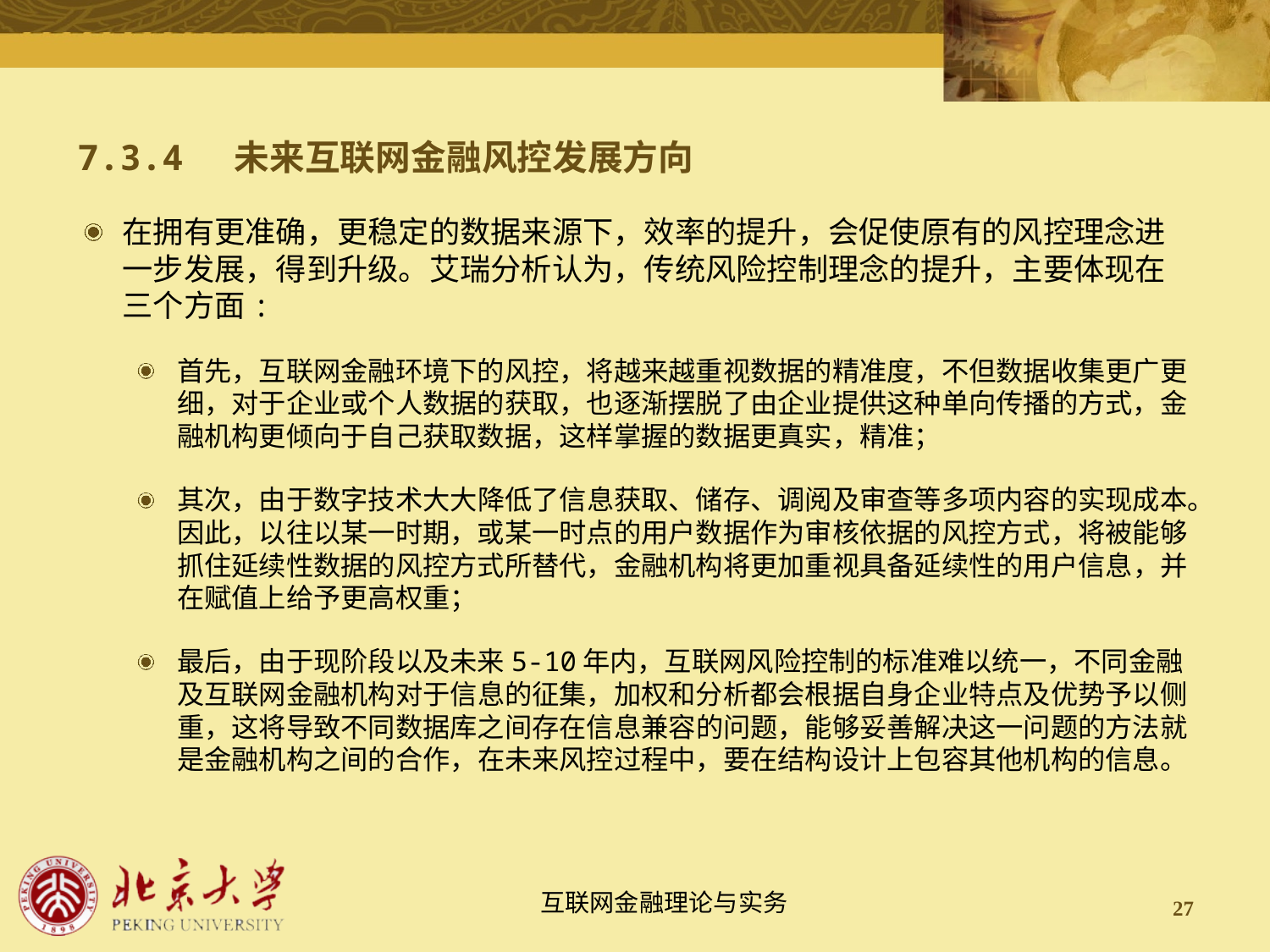

# 7.3.4  未来互联网金融风控发展方向
在拥有更准确，更稳定的数据来源下，效率的提升，会促使原有的风控理念进一步发展，得到升级。艾瑞分析认为，传统风险控制理念的提升，主要体现在三个方面:
首先，互联网金融环境下的风控，将越来越重视数据的精准度，不但数据收集更广更细，对于企业或个人数据的获取，也逐渐摆脱了由企业提供这种单向传播的方式，金融机构更倾向于自己获取数据，这样掌握的数据更真实，精准；
其次，由于数字技术大大降低了信息获取、储存、调阅及审查等多项内容的实现成本。因此，以往以某一时期，或某一时点的用户数据作为审核依据的风控方式，将被能够抓住延续性数据的风控方式所替代，金融机构将更加重视具备延续性的用户信息，并在赋值上给予更高权重；
最后，由于现阶段以及未来5-10年内，互联网风险控制的标准难以统一，不同金融及互联网金融机构对于信息的征集，加权和分析都会根据自身企业特点及优势予以侧重，这将导致不同数据库之间存在信息兼容的问题，能够妥善解决这一问题的方法就是金融机构之间的合作，在未来风控过程中，要在结构设计上包容其他机构的信息。

27